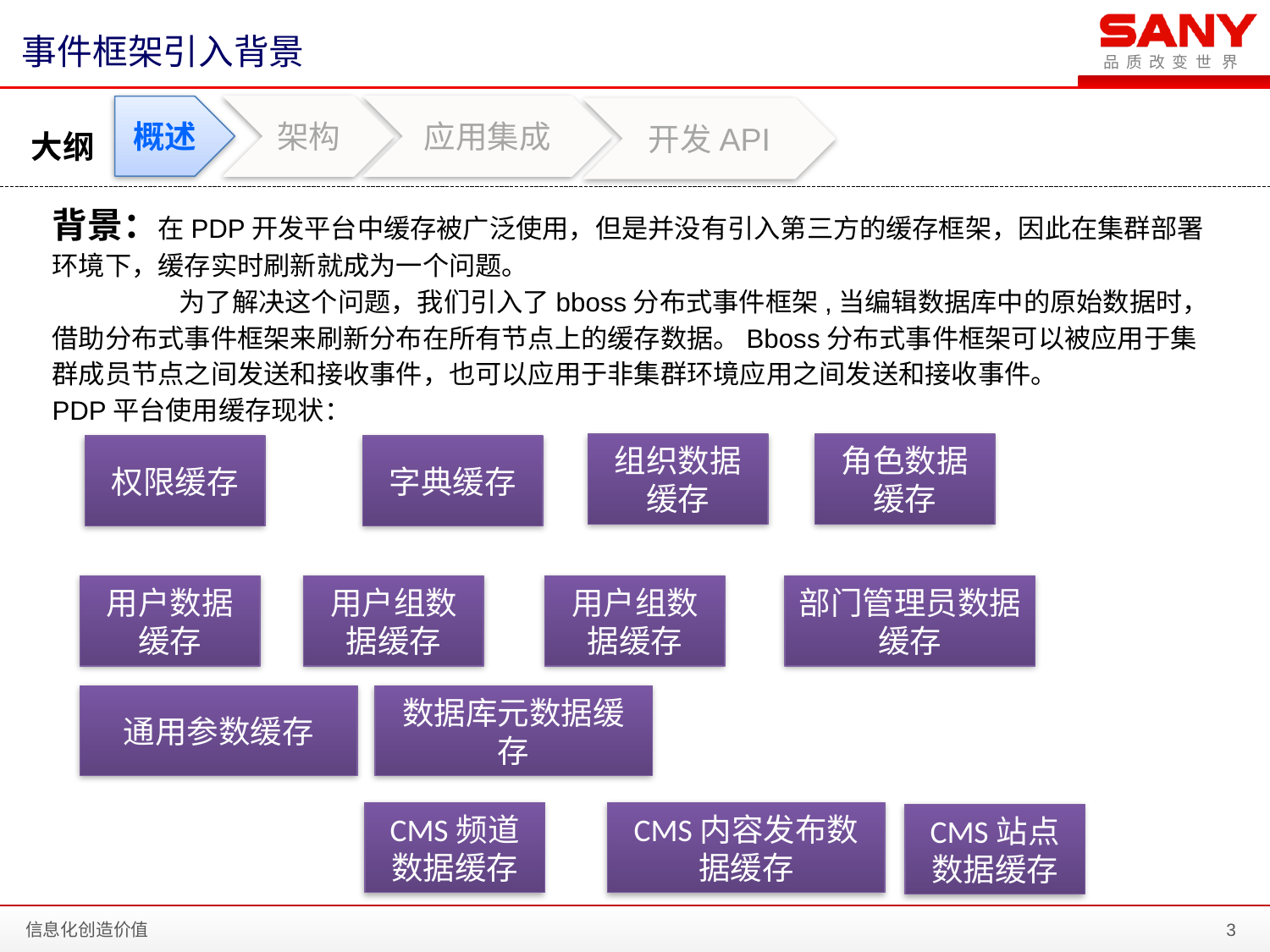

# 事件框架引入背景
大纲
概述
架构
应用集成
开发API
背景：在PDP开发平台中缓存被广泛使用，但是并没有引入第三方的缓存框架，因此在集群部署环境下，缓存实时刷新就成为一个问题。
	为了解决这个问题，我们引入了bboss分布式事件框架,当编辑数据库中的原始数据时，借助分布式事件框架来刷新分布在所有节点上的缓存数据。Bboss分布式事件框架可以被应用于集群成员节点之间发送和接收事件，也可以应用于非集群环境应用之间发送和接收事件。
PDP平台使用缓存现状：

组织数据缓存
角色数据缓存
权限缓存
字典缓存
用户数据缓存
用户组数据缓存
用户组数据缓存
部门管理员数据缓存
通用参数缓存
数据库元数据缓存
CMS频道数据缓存
CMS内容发布数据缓存
CMS站点数据缓存
3
信息化创造价值